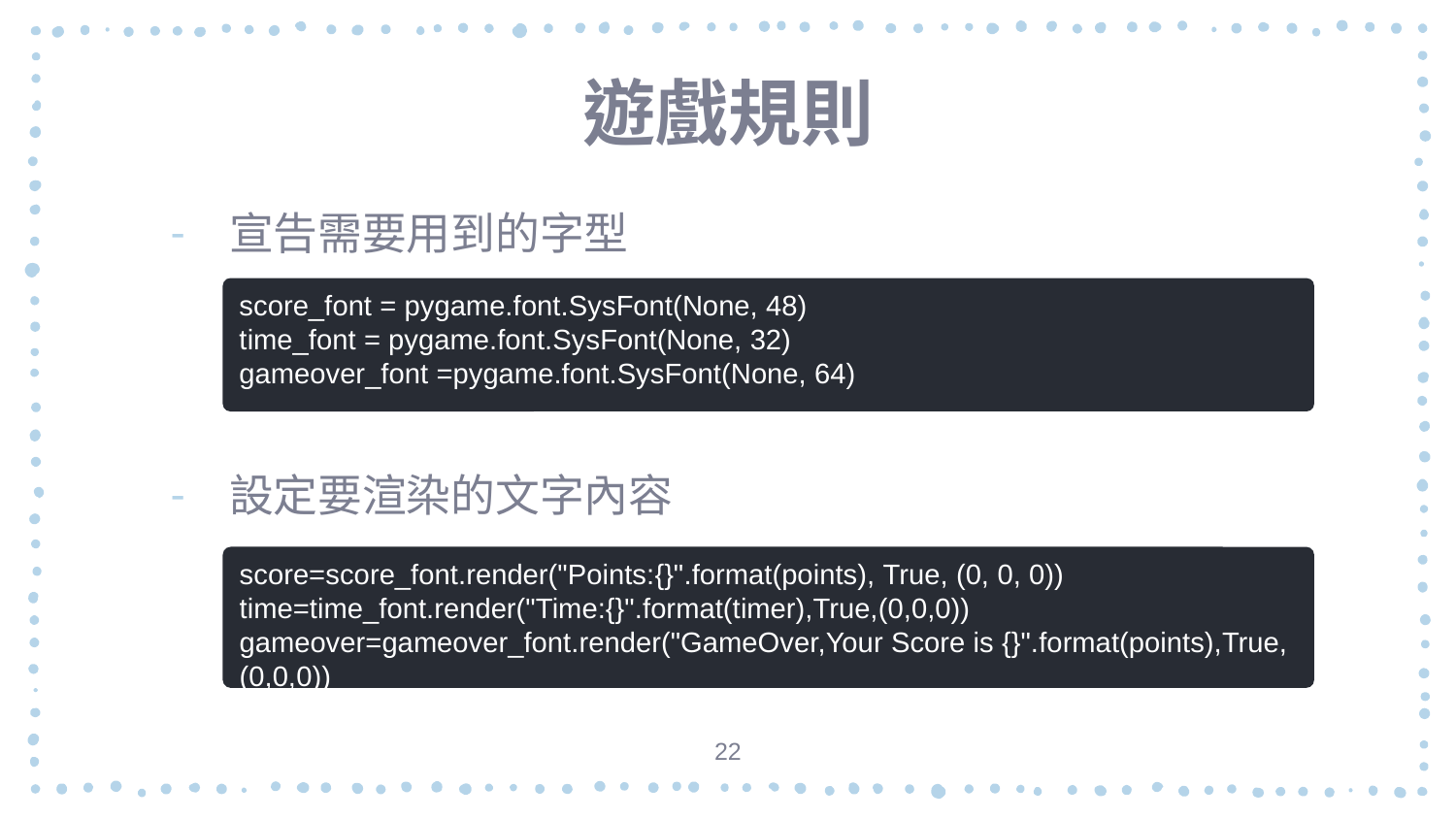

# 遊戲規則
宣告需要用到的字型

設定要渲染的文字內容

score_font = pygame.font.SysFont(None, 48)
time_font = pygame.font.SysFont(None, 32)
gameover_font =pygame.font.SysFont(None, 64)
score=score_font.render("Points:{}".format(points), True, (0, 0, 0))
time=time_font.render("Time:{}".format(timer),True,(0,0,0))
gameover=gameover_font.render("GameOver,Your Score is {}".format(points),True,(0,0,0))

22